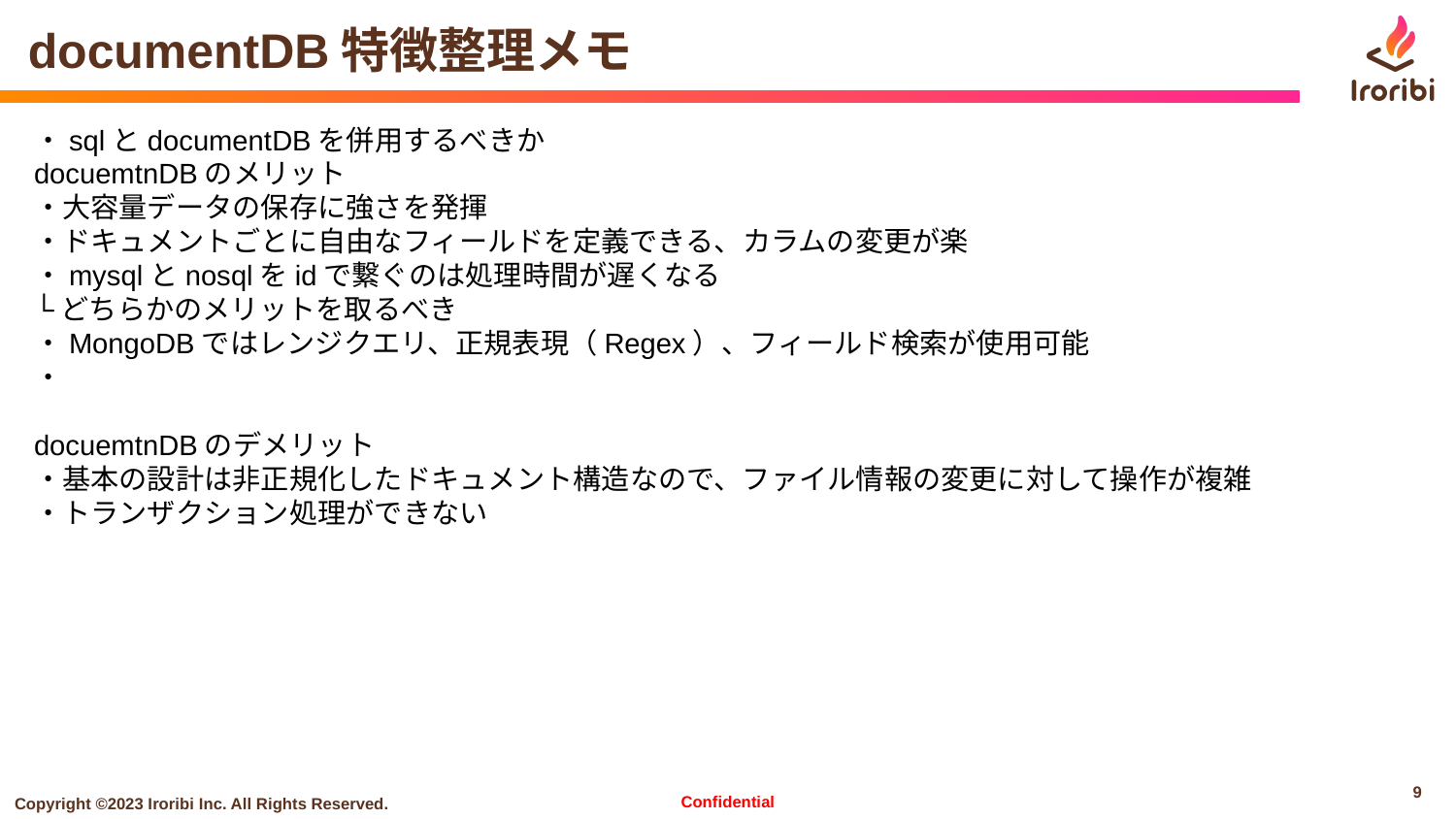

# documentDB特徴整理メモ
・sqlとdocumentDBを併用するべきか
docuemtnDBのメリット
・大容量データの保存に強さを発揮
・ドキュメントごとに自由なフィールドを定義できる、カラムの変更が楽
・mysqlとnosqlをidで繋ぐのは処理時間が遅くなる
└どちらかのメリットを取るべき
・MongoDBではレンジクエリ、正規表現（Regex）、フィールド検索が使用可能
・

docuemtnDBのデメリット
・基本の設計は非正規化したドキュメント構造なので、ファイル情報の変更に対して操作が複雑
・トランザクション処理ができない

9